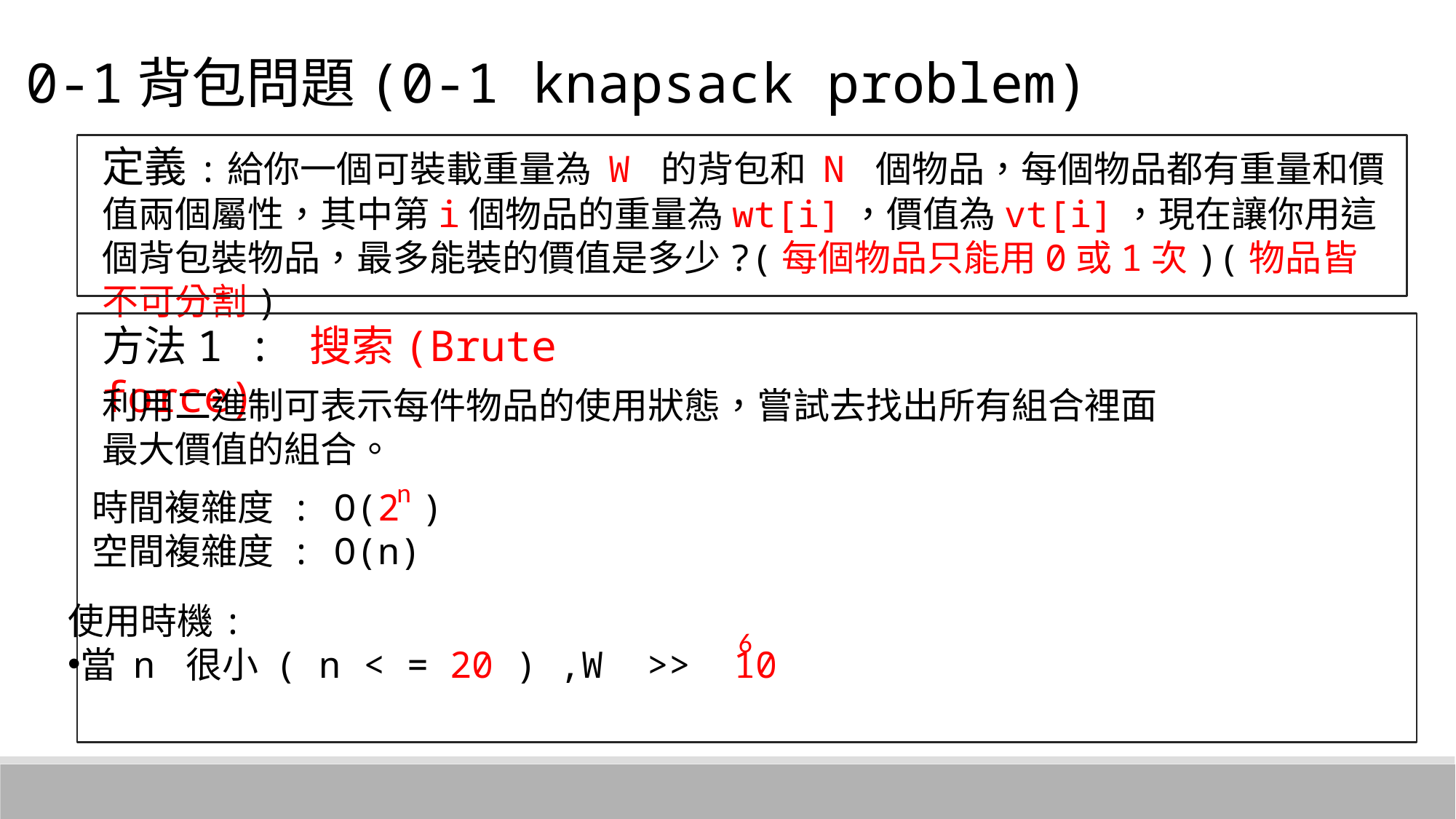

0-1背包問題(0-1 knapsack problem)
定義:給你一個可裝載重量為 W 的背包和 N 個物品，每個物品都有重量和價值兩個屬性，其中第i個物品的重量為wt[i]，價值為vt[i]，現在讓你用這個背包裝物品，最多能裝的價值是多少?(每個物品只能用0或1次)(物品皆不可分割)

方法1 : 搜索(Brute force)

利用二進制可表示每件物品的使用狀態，嘗試去找出所有組合裡面最大價值的組合。
n
時間複雜度 : O(2 )
空間複雜度 : O(n)
使用時機:
當 n 很小 ( n < = 20 ) ,W  >>  10
6